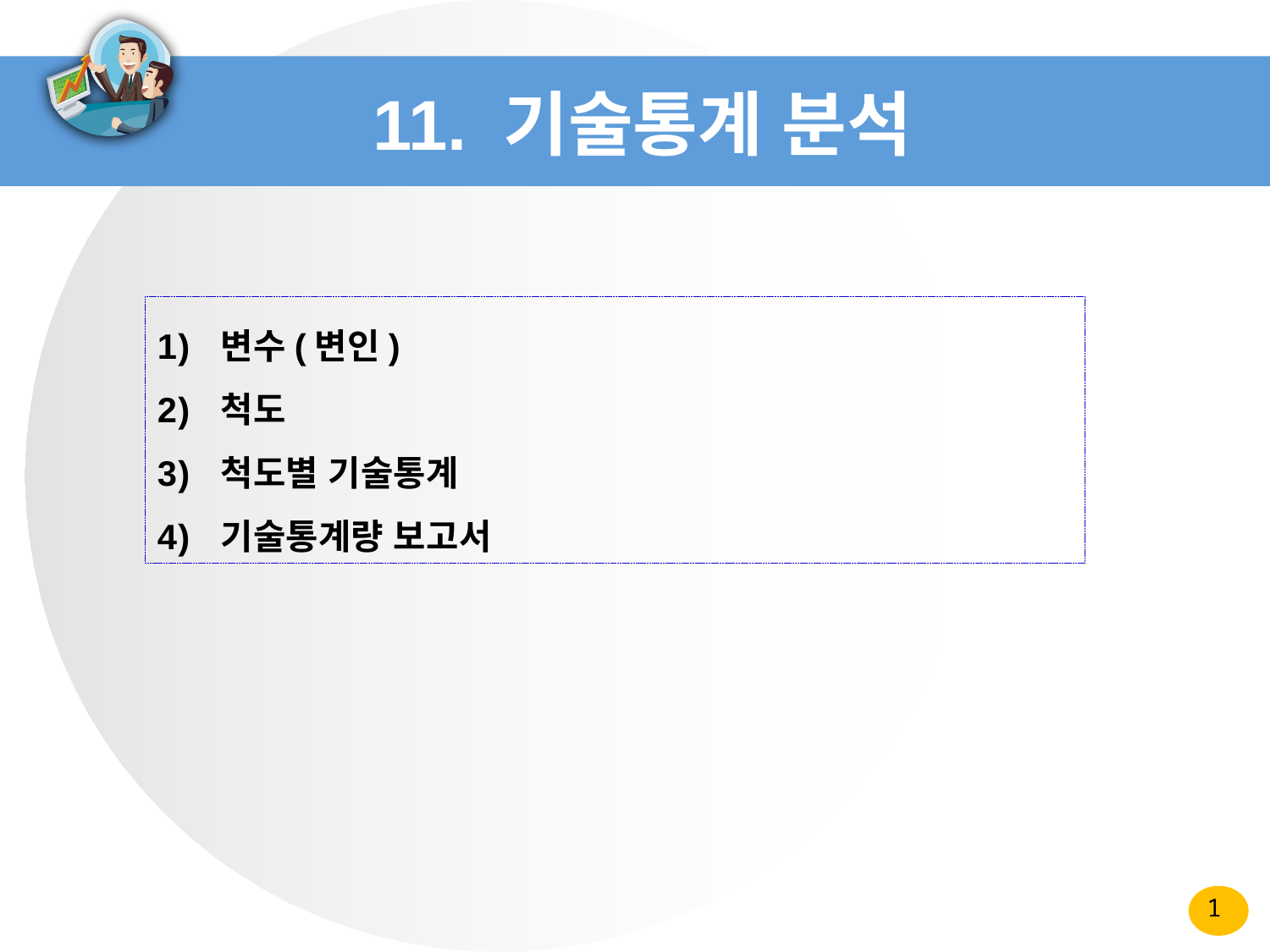

# 11. 기술통계 분석
변수(변인)
척도
척도별 기술통계
기술통계량 보고서
1